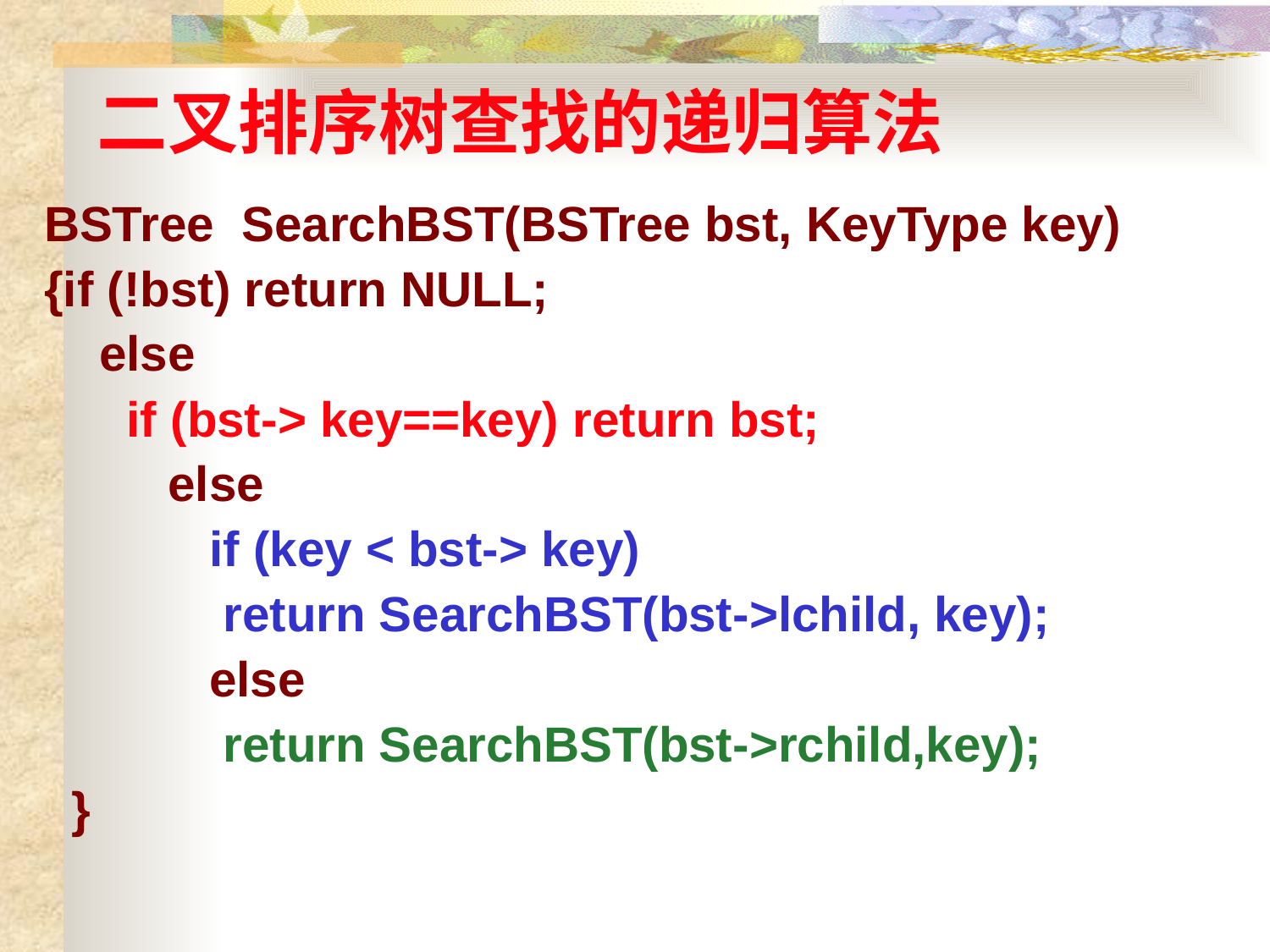

二叉排序树查找的递归算法
BSTree  SearchBST(BSTree bst, KeyType key)
{if (!bst) return NULL;
    else
      if (bst-> key==key) return bst;
         else
            if (key < bst-> key)
             return SearchBST(bst->lchild, key);
            else
             return SearchBST(bst->rchild,key);
  }